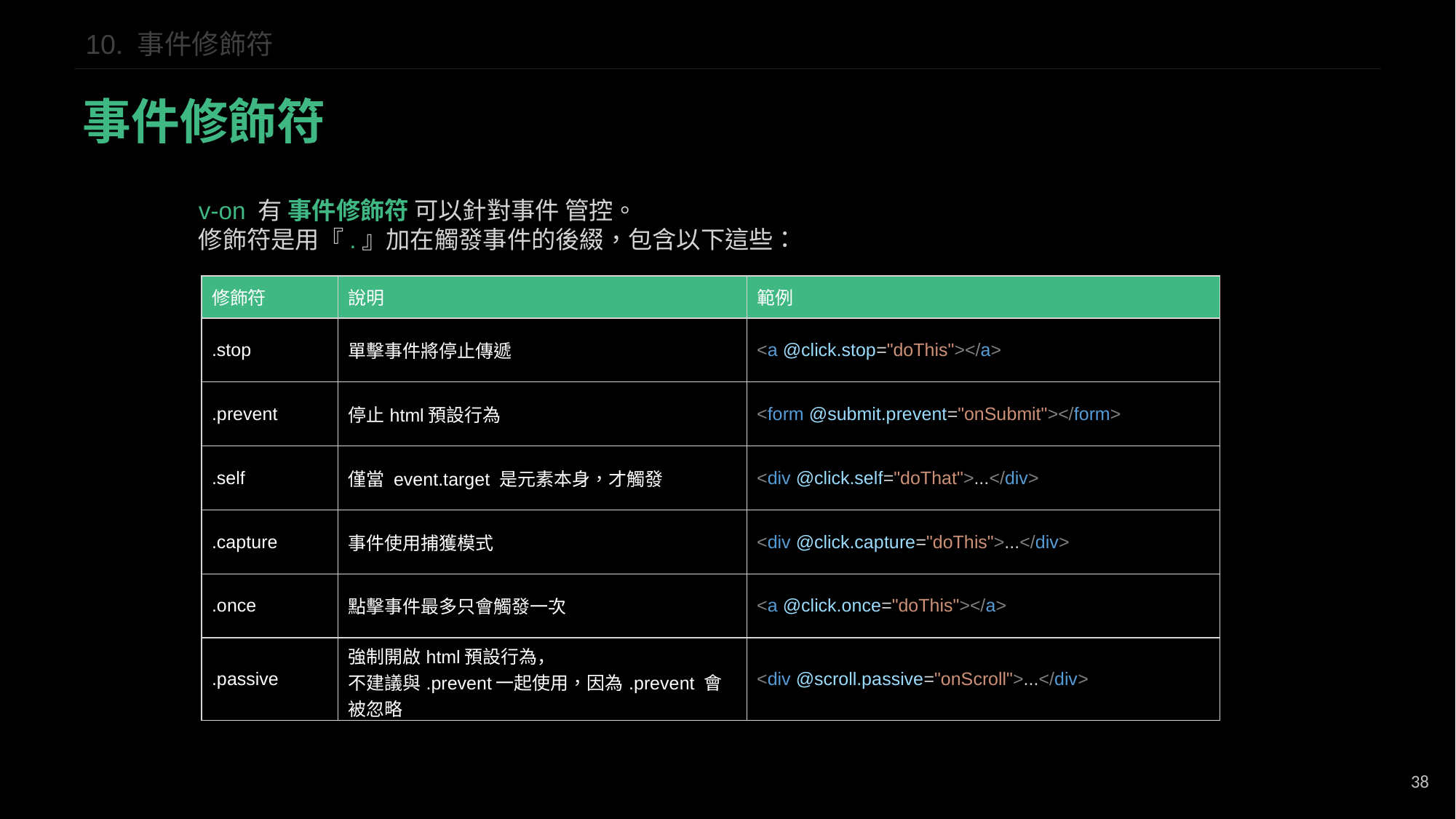

10. 事件修飾符
事件修飾符
v-on 有 事件修飾符 可以針對事件 管控。
修飾符是用『.』加在觸發事件的後綴，包含以下這些：
| 修飾符 | 說明 | 範例 |
| --- | --- | --- |
| .stop | 單擊事件將停止傳遞 | <a @click.stop="doThis"></a> |
| .prevent | 停止html預設行為 | <form @submit.prevent="onSubmit"></form> |
| .self | 僅當 event.target 是元素本身，才觸發 | <div @click.self="doThat">...</div> |
| .capture | 事件使用捕獲模式 | <div @click.capture="doThis">...</div> |
| .once | 點擊事件最多只會觸發一次 | <a @click.once="doThis"></a> |
| .passive | 強制開啟html預設行為， 不建議與.prevent一起使用，因為.prevent 會被忽略 | <div @scroll.passive="onScroll">...</div> |
38